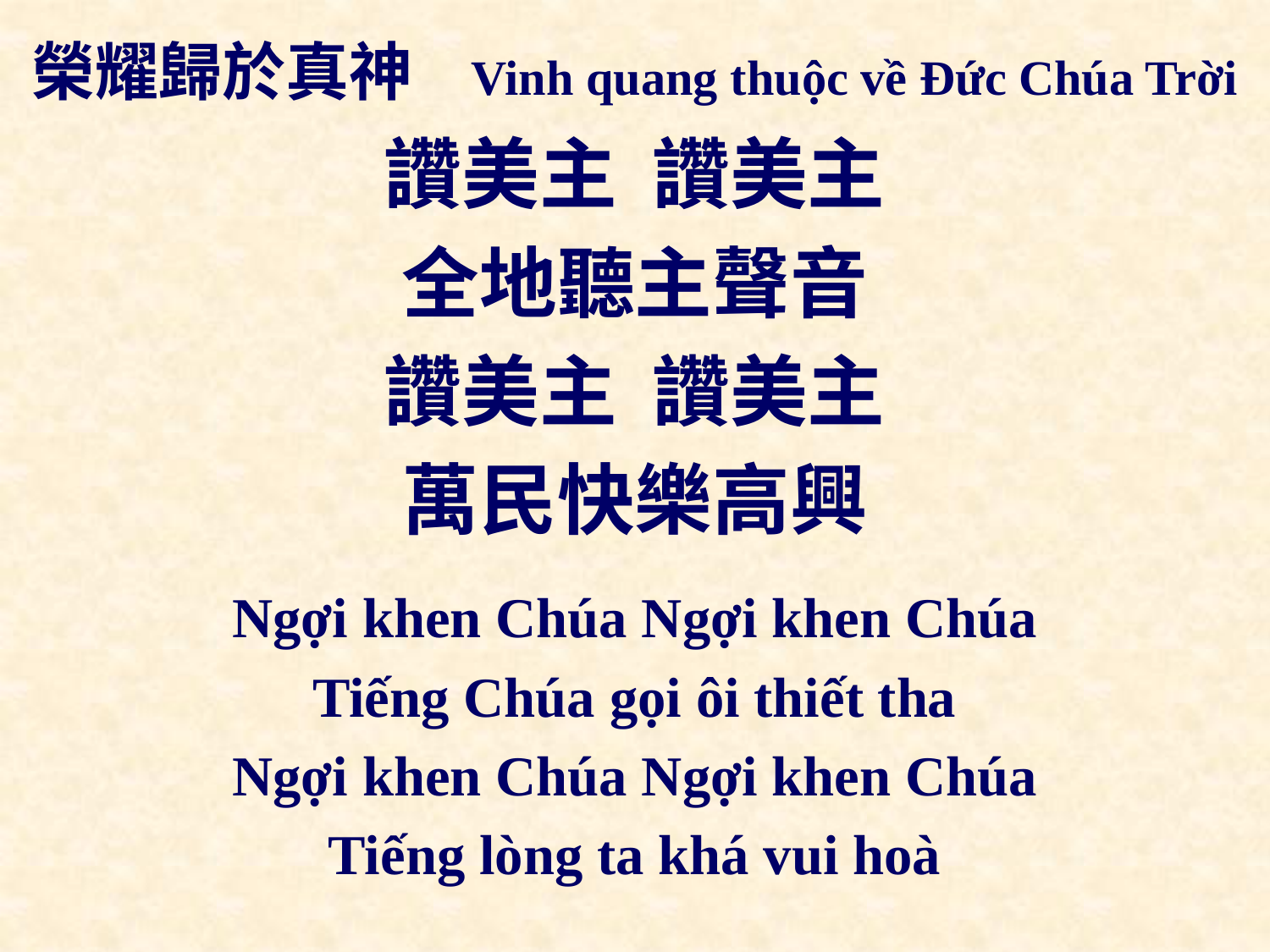

# 榮耀歸於真神   Vinh quang thuộc về Đức Chúa Trời
讚美主  讚美主
全地聽主聲音
讚美主  讚美主
萬民快樂高興
Ngợi khen Chúa Ngợi khen Chúa
Tiếng Chúa gọi ôi thiết tha
Ngợi khen Chúa Ngợi khen Chúa
Tiếng lòng ta khá vui hoà